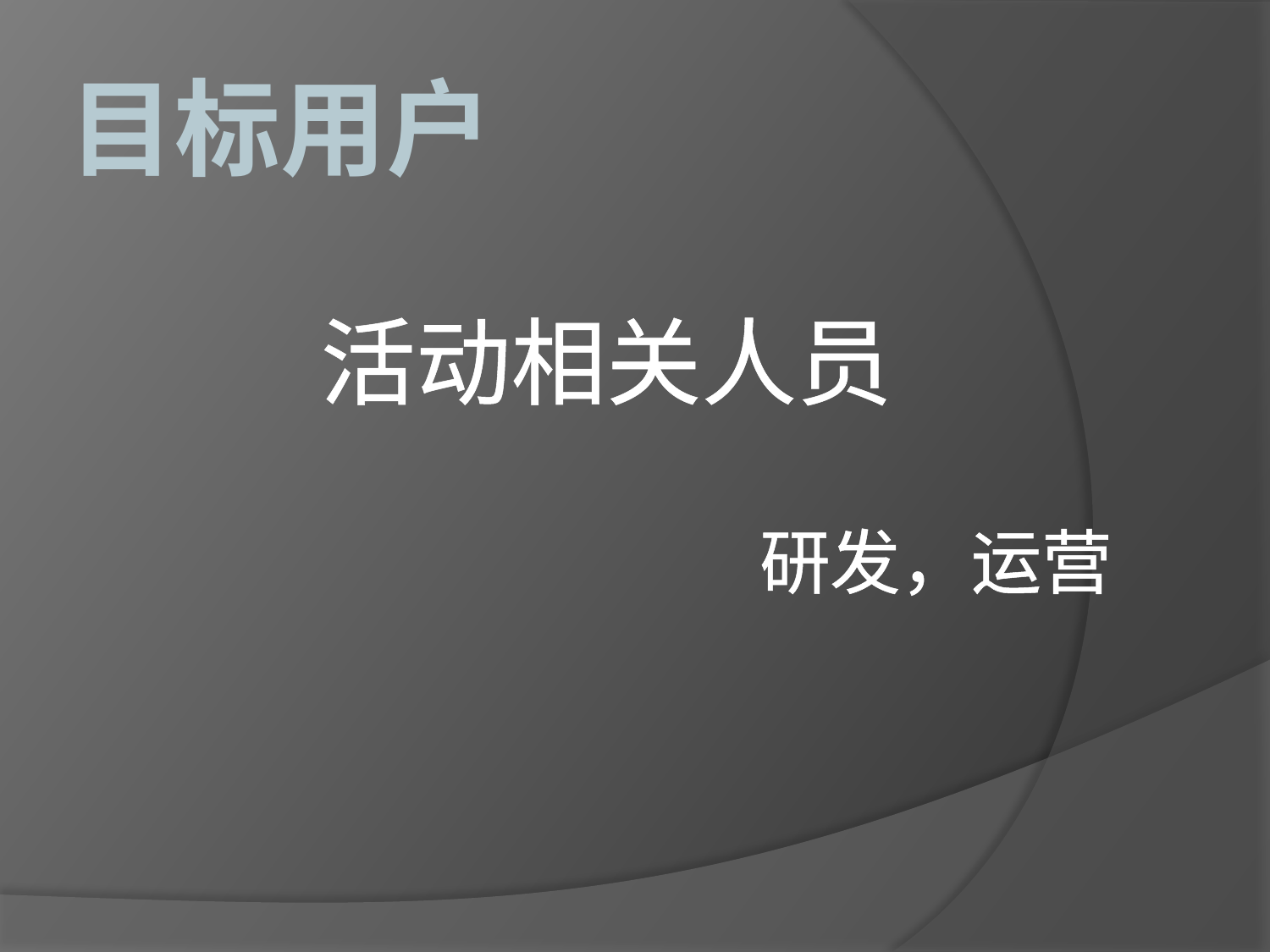

目标用户
点击添加文本
活动相关人员
点击添加文本
研发，运营
点击添加文本
点击添加文本